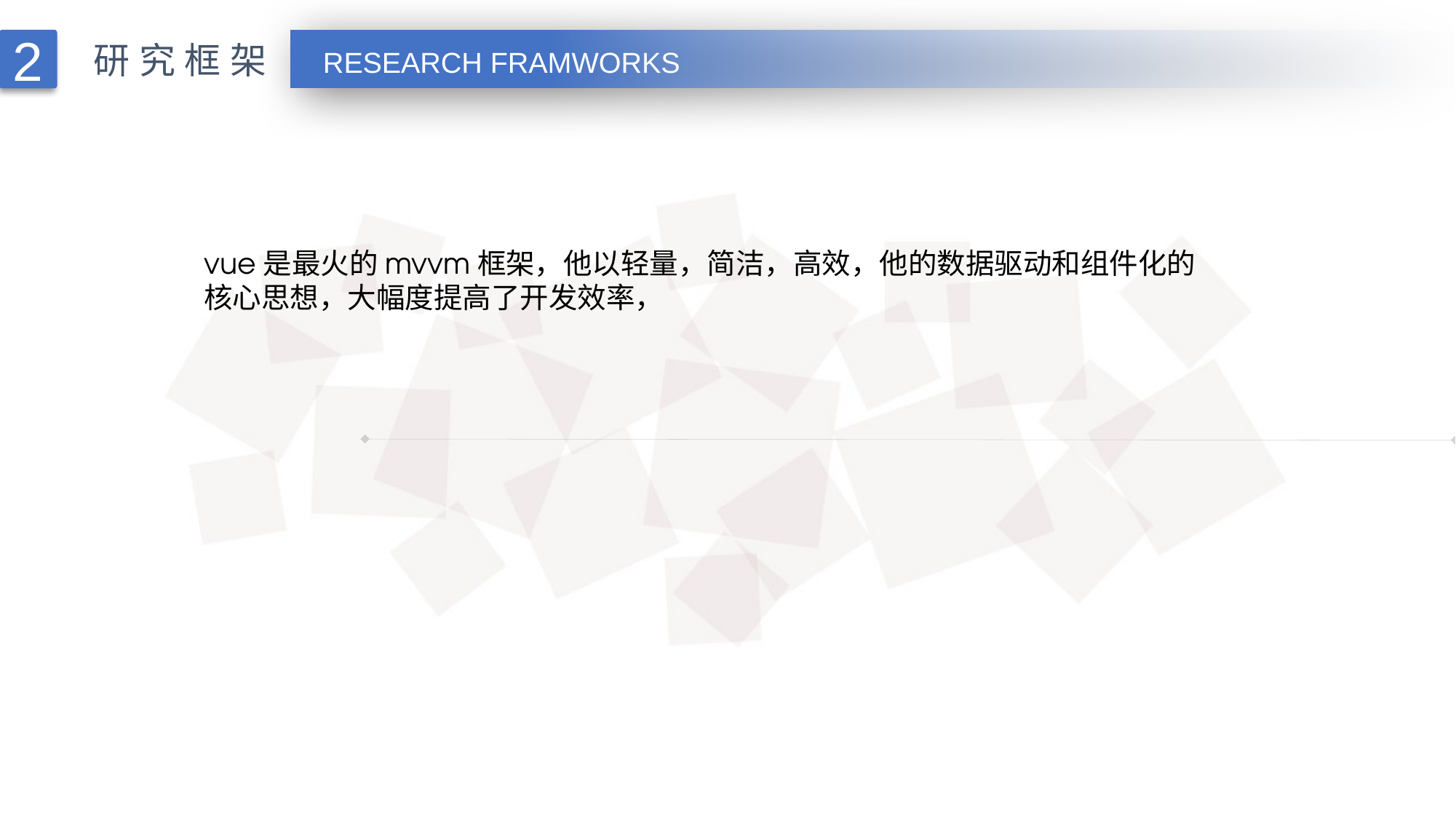

2

研究框架
RESEARCH FRAMWORKS
vue是最火的mvvm框架，他以轻量，简洁，高效，他的数据驱动和组件化的核心思想，大幅度提高了开发效率，